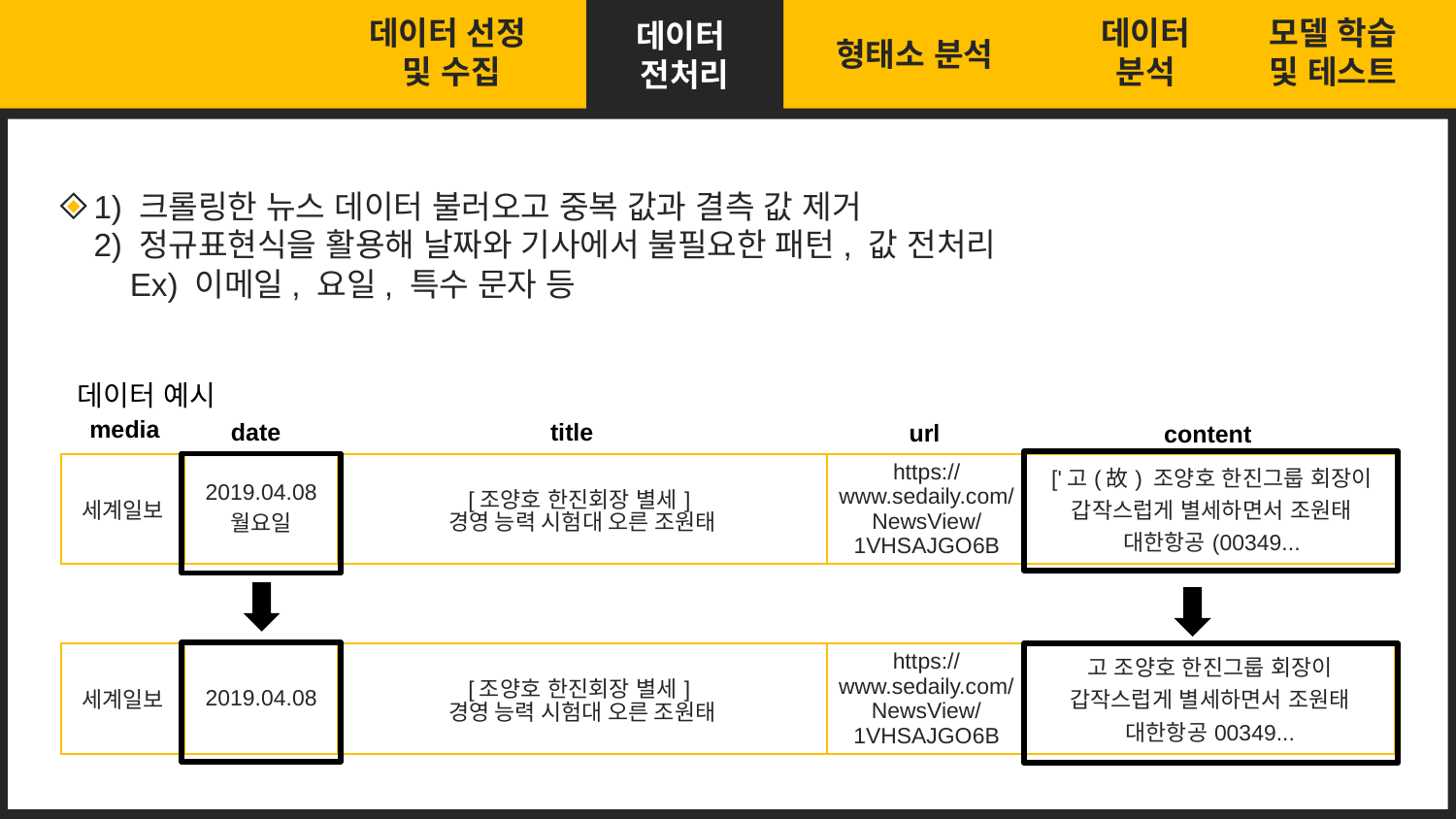

데이터 선정
및 수집
데이터 분석
모델 학습 및 테스트
데이터
전처리
형태소 분석

 1) 크롤링한 뉴스 데이터 불러오고 중복 값과 결측 값 제거
 2) 정규표현식을 활용해 날짜와 기사에서 불필요한 패턴, 값 전처리
     Ex) 이메일, 요일, 특수 문자 등

데이터 예시
media
title
date
url
content

| 세계일보 | 2019.04.08 월요일 | [조양호 한진회장 별세] 경영 능력 시험대 오른 조원태 | https://www.sedaily.com/NewsView/1VHSAJGO6B | ['고(故) 조양호 한진그룹 회장이 갑작스럽게 별세하면서 조원태 대한항공(00349... |
| --- | --- | --- | --- | --- |

| 세계일보 | 2019.04.08 | [조양호 한진회장 별세] 경영 능력 시험대 오른 조원태 | https://www.sedaily.com/NewsView/1VHSAJGO6B | 고 조양호 한진그룹 회장이 갑작스럽게 별세하면서 조원태 대한항공00349... |
| --- | --- | --- | --- | --- |